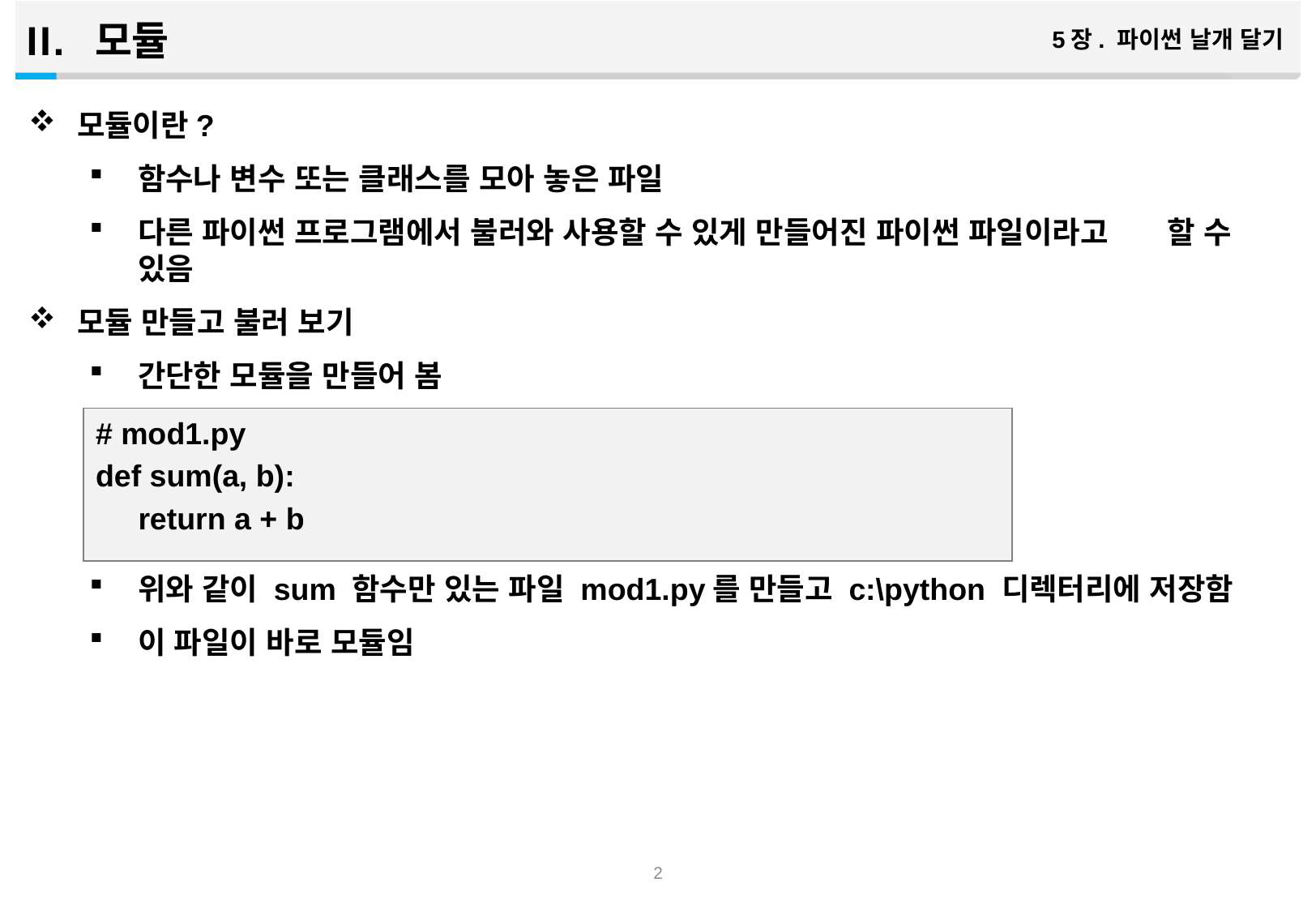

모듈
5장. 파이썬 날개 달기
모듈이란?
함수나 변수 또는 클래스를 모아 놓은 파일
다른 파이썬 프로그램에서 불러와 사용할 수 있게 만들어진 파이썬 파일이라고       할 수 있음
모듈 만들고 불러 보기
간단한 모듈을 만들어 봄

위와 같이 sum 함수만 있는 파일 mod1.py를 만들고 c:\python 디렉터리에 저장함
이 파일이 바로 모듈임
# mod1.py
def sum(a, b):
     return a + b

2